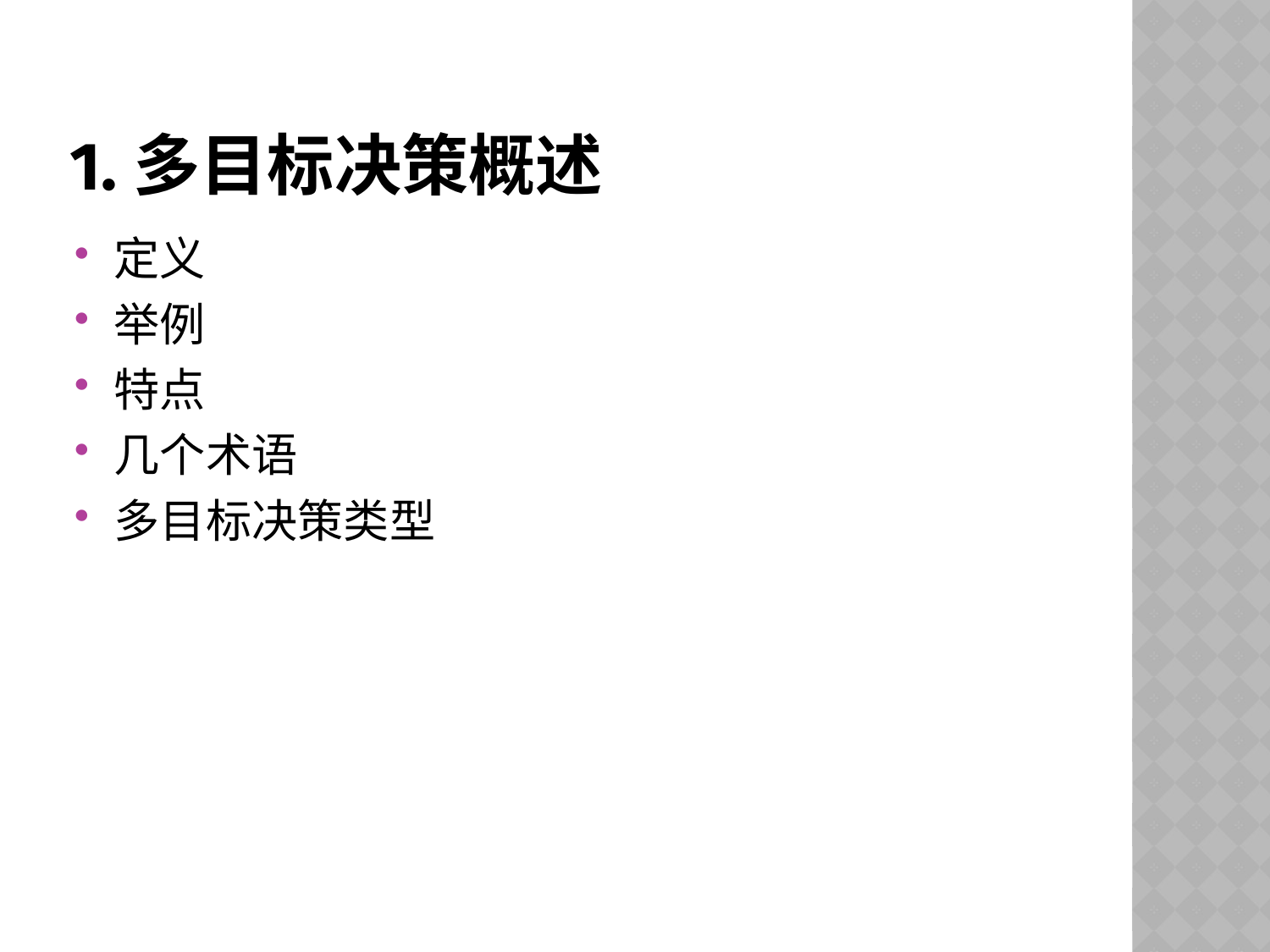

# 1.多目标决策概述
定义
举例
特点
几个术语
多目标决策类型